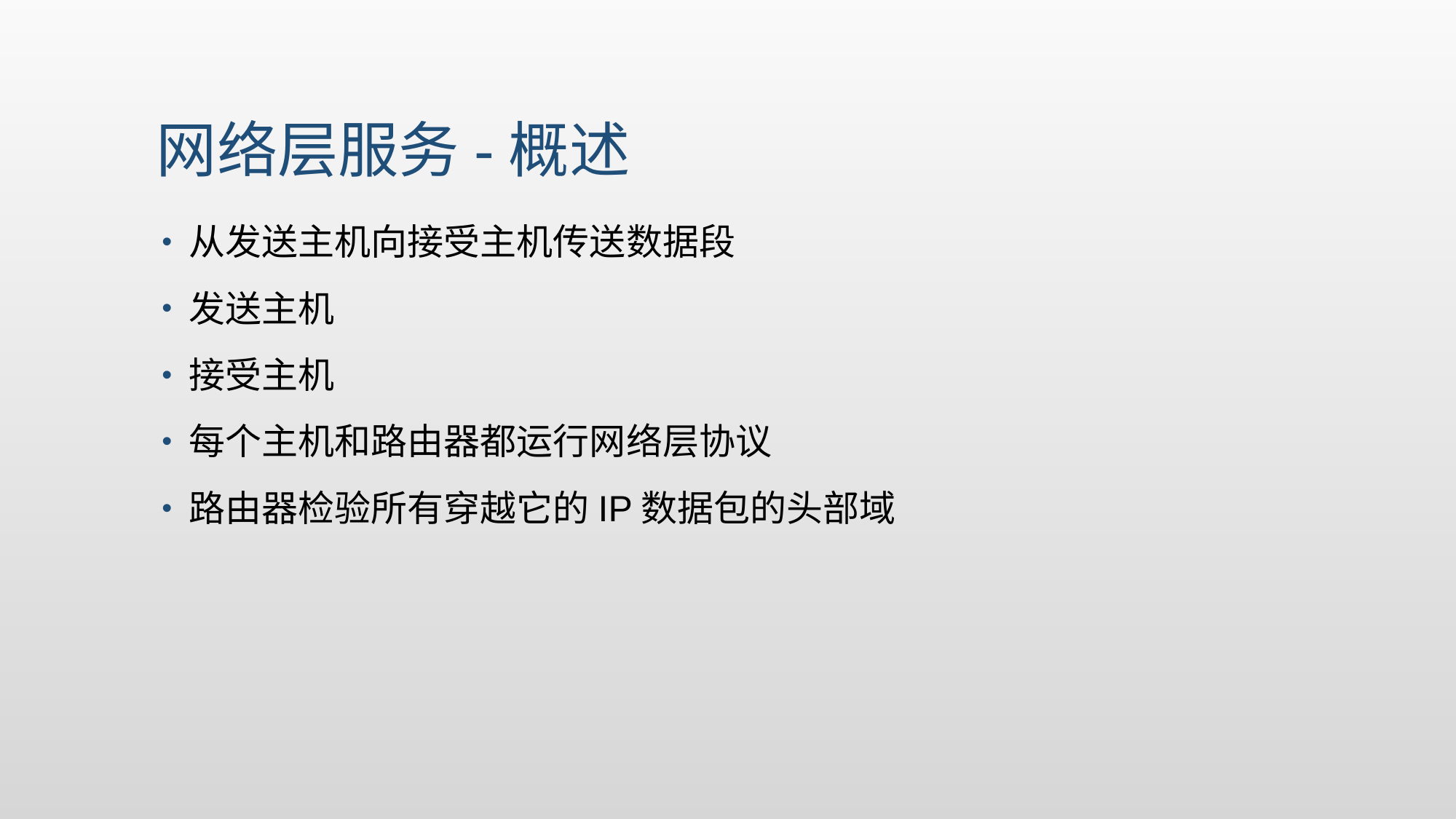

# 网络层服务-概述
从发送主机向接受主机传送数据段
发送主机
接受主机
每个主机和路由器都运行网络层协议
路由器检验所有穿越它的IP数据包的头部域